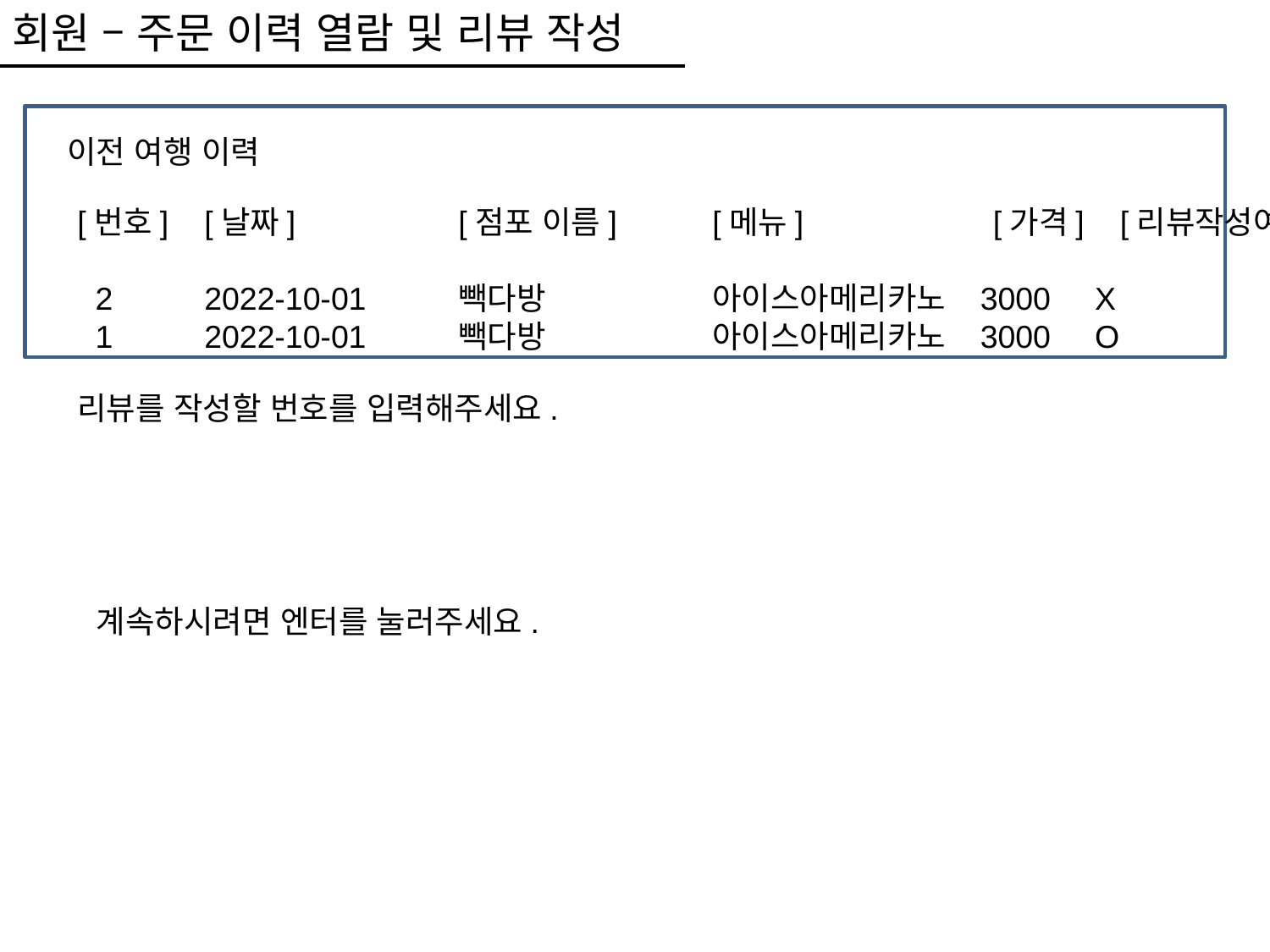

회원 – 주문 이력 열람 및 리뷰 작성

이전 여행 이력
[번호]	[날짜]		[점포 이름]	[메뉴]	   	   [가격]	   [리뷰작성여부]
  2	2022-10-01	빽다방		아이스아메리카노   3000     X
  1	2022-10-01	빽다방		아이스아메리카노   3000     O

리뷰를 작성할 번호를 입력해주세요.

계속하시려면 엔터를 눌러주세요.